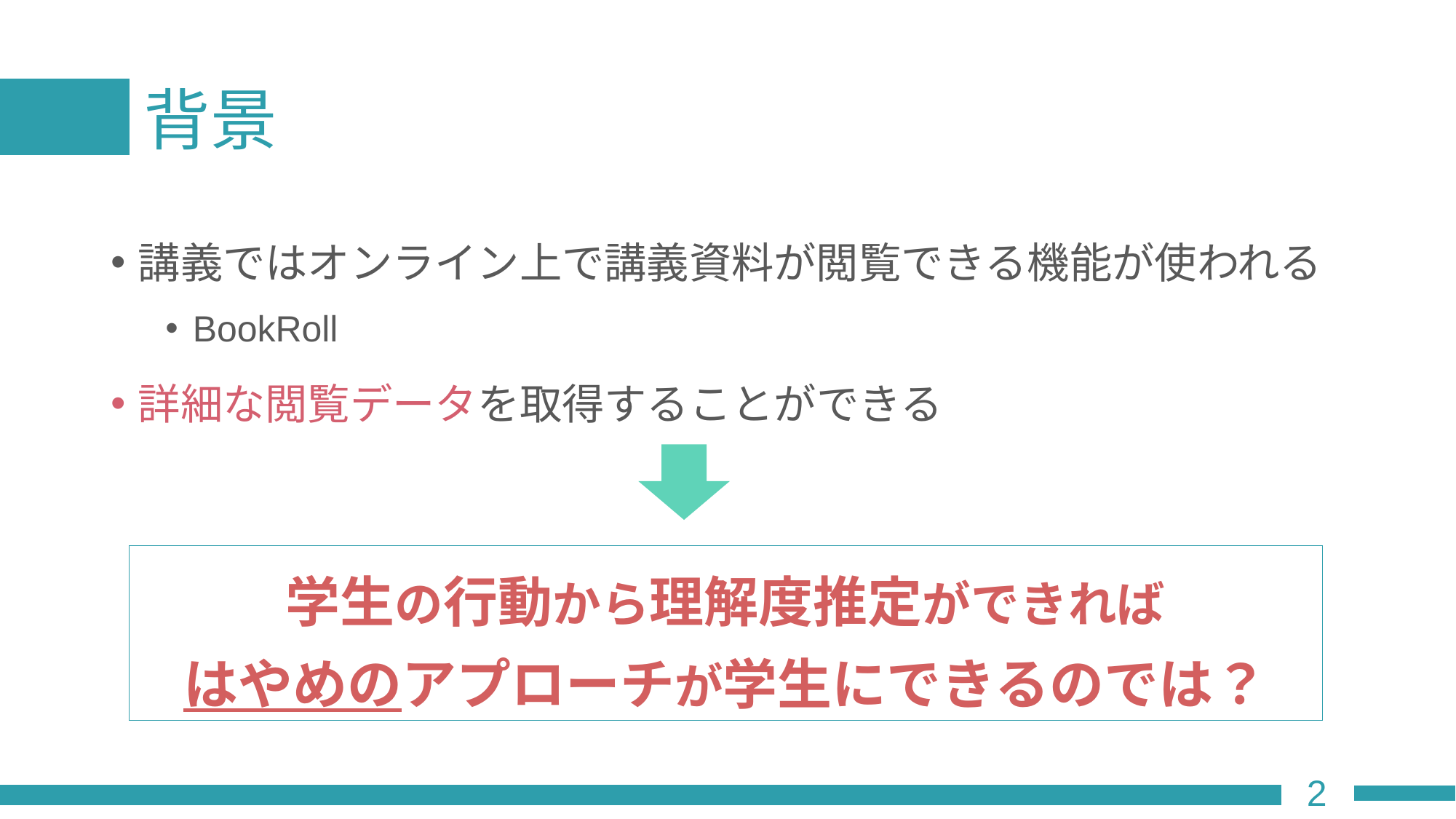

# 背景

講義ではオンライン上で講義資料が閲覧できる機能が使われる
BookRoll
詳細な閲覧データを取得することができる

学生の行動から理解度推定ができれば
はやめのアプローチが学生にできるのでは？
2